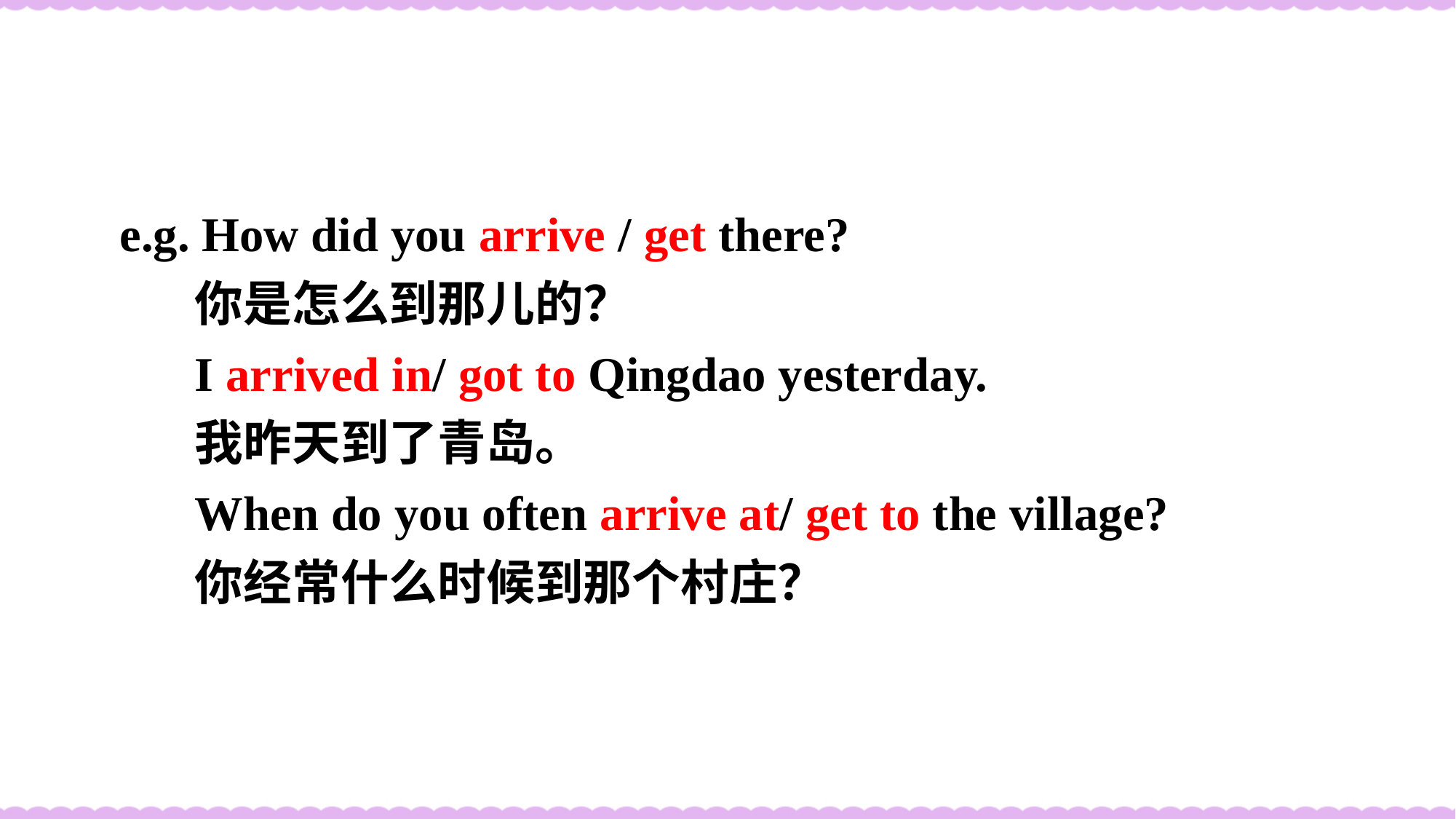

e.g. How did you arrive / get there?
你是怎么到那儿的？
I arrived in/ got to Qingdao yesterday.
我昨天到了青岛。
When do you often arrive at/ get to the village?
你经常什么时候到那个村庄？